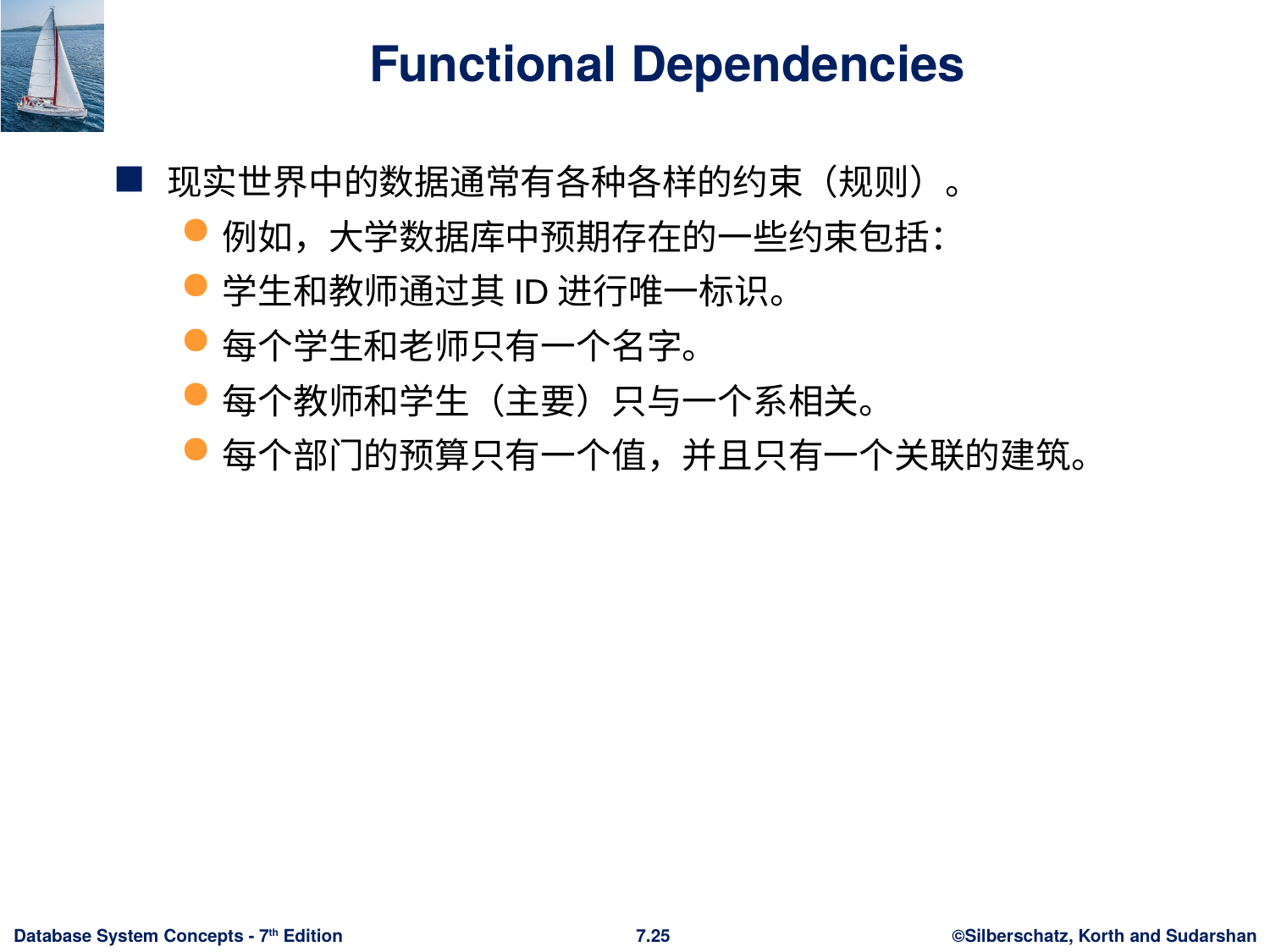

# Functional Dependencies
现实世界中的数据通常有各种各样的约束（规则）。
例如，大学数据库中预期存在的一些约束包括：
学生和教师通过其ID进行唯一标识。
每个学生和老师只有一个名字。
每个教师和学生（主要）只与一个系相关。
每个部门的预算只有一个值，并且只有一个关联的建筑。